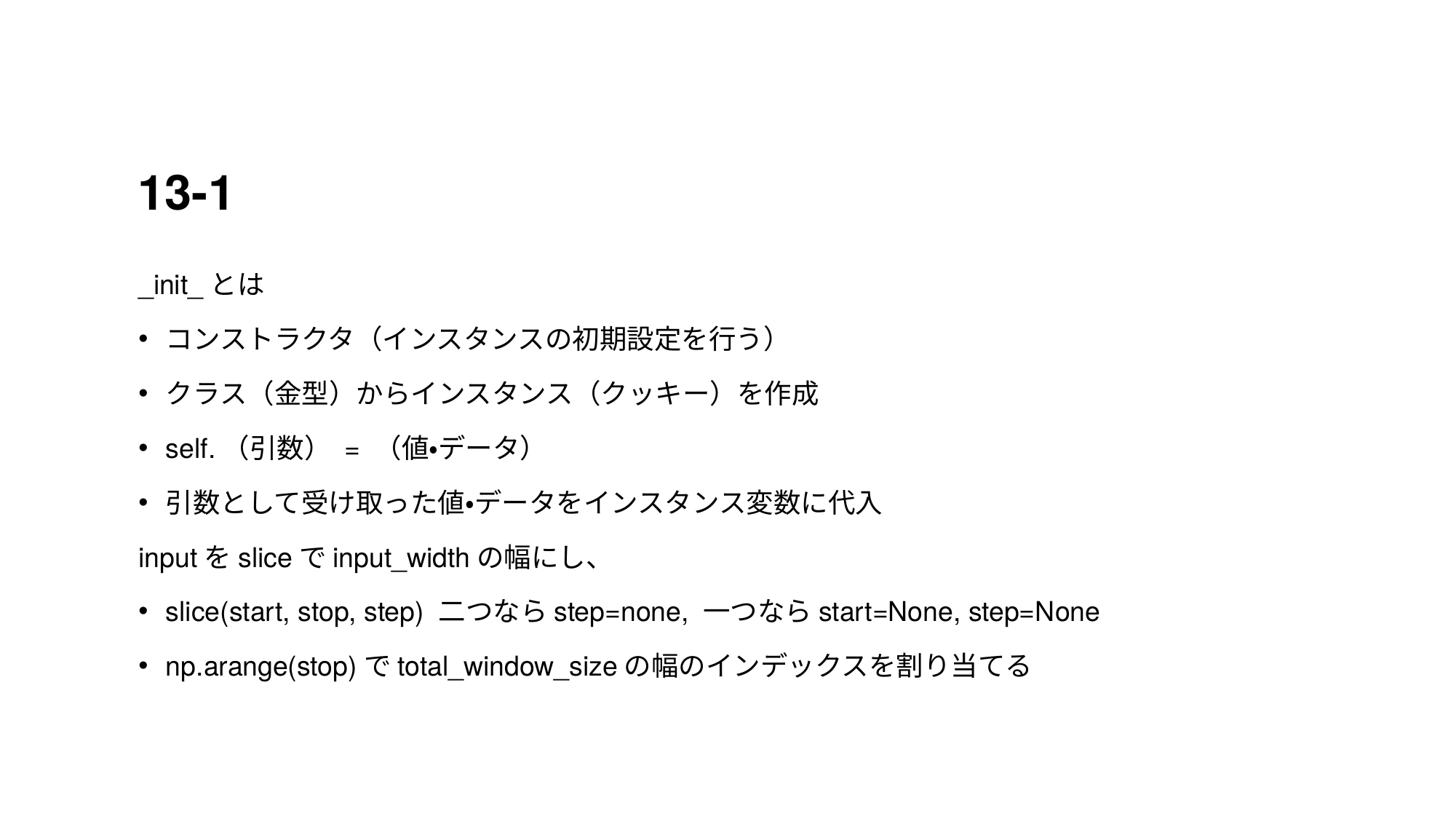

# 13-1
_init_とは
コンストラクタ（インスタンスの初期設定を行う）
クラス（金型）からインスタンス（クッキー）を作成
self.（引数） = （値・データ）
引数として受け取った値・データをインスタンス変数に代入
inputをsliceでinput_widthの幅にし、
slice(start, stop, step) 二つならstep=none, 一つならstart=None, step=None
np.arange(stop)でtotal_window_sizeの幅のインデックスを割り当てる